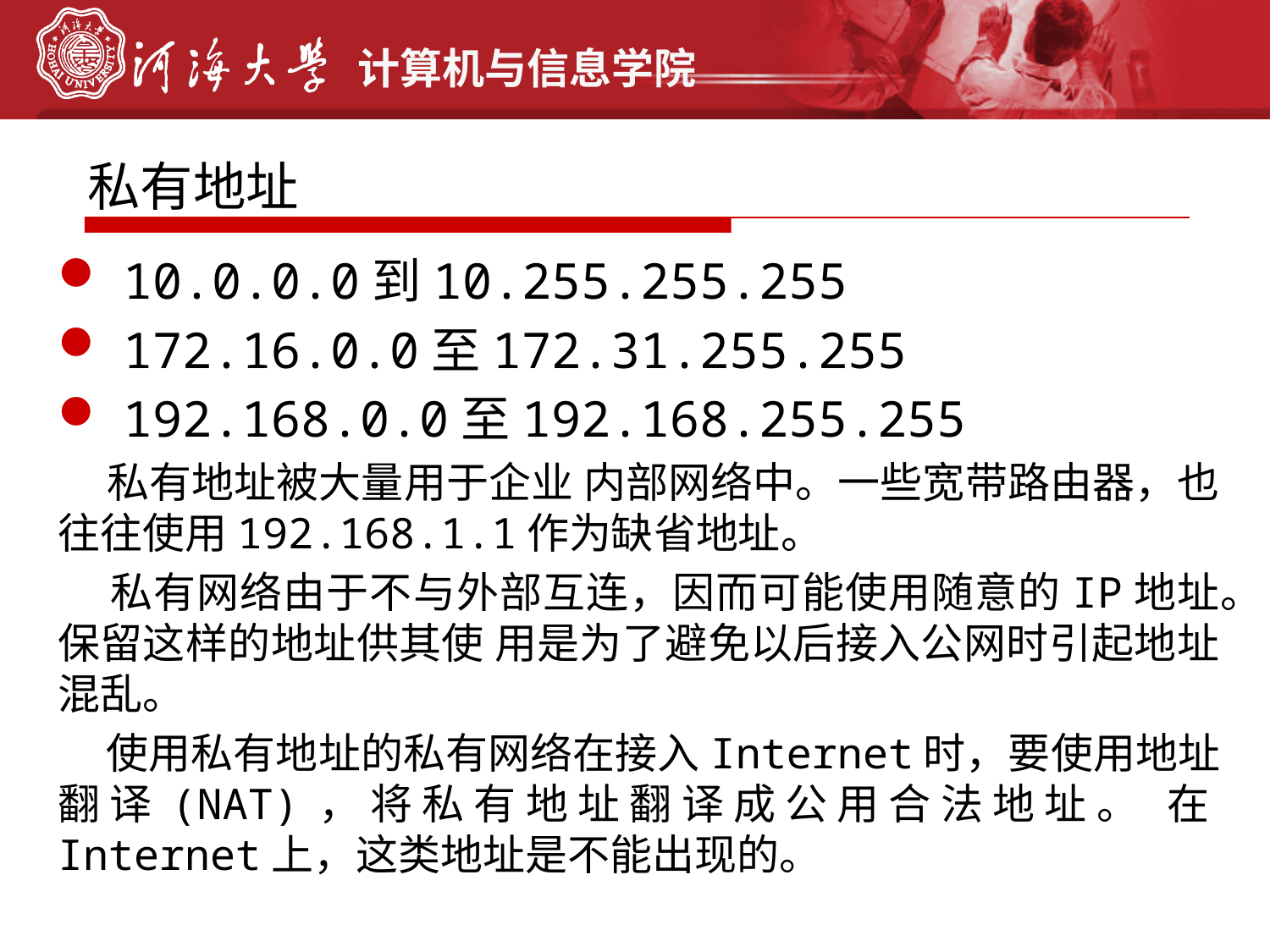

私有地址
10.0.0.0到10.255.255.255
172.16.0.0至172.31.255.255
192.168.0.0至192.168.255.255
    私有地址被大量用于企业 内部网络中。一些宽带路由器，也往往使用192.168.1.1作为缺省地址。
    私有网络由于不与外部互连，因而可能使用随意的IP地址。保留这样的地址供其使 用是为了避免以后接入公网时引起地址混乱。
    使用私有地址的私有网络在接入Internet时，要使用地址翻译(NAT)，将私有地址翻译成公用合法地址。 在Internet上，这类地址是不能出现的。